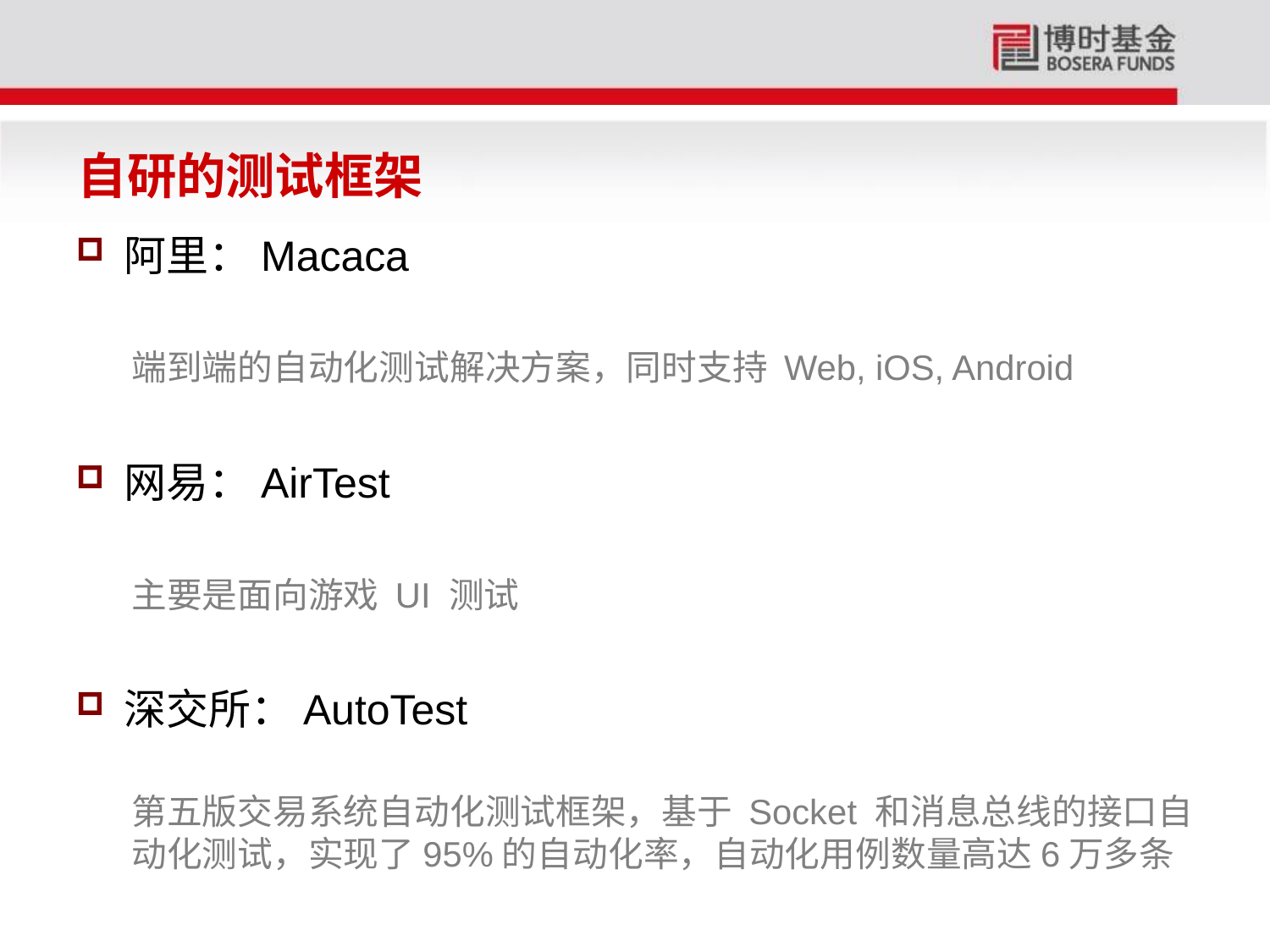

# 自研的测试框架
阿里：Macaca

端到端的自动化测试解决方案，同时支持 Web, iOS, Android

网易：AirTest

主要是面向游戏 UI 测试

深交所：AutoTest

第五版交易系统自动化测试框架，基于 Socket 和消息总线的接口自动化测试，实现了95%的自动化率，自动化用例数量高达6万多条